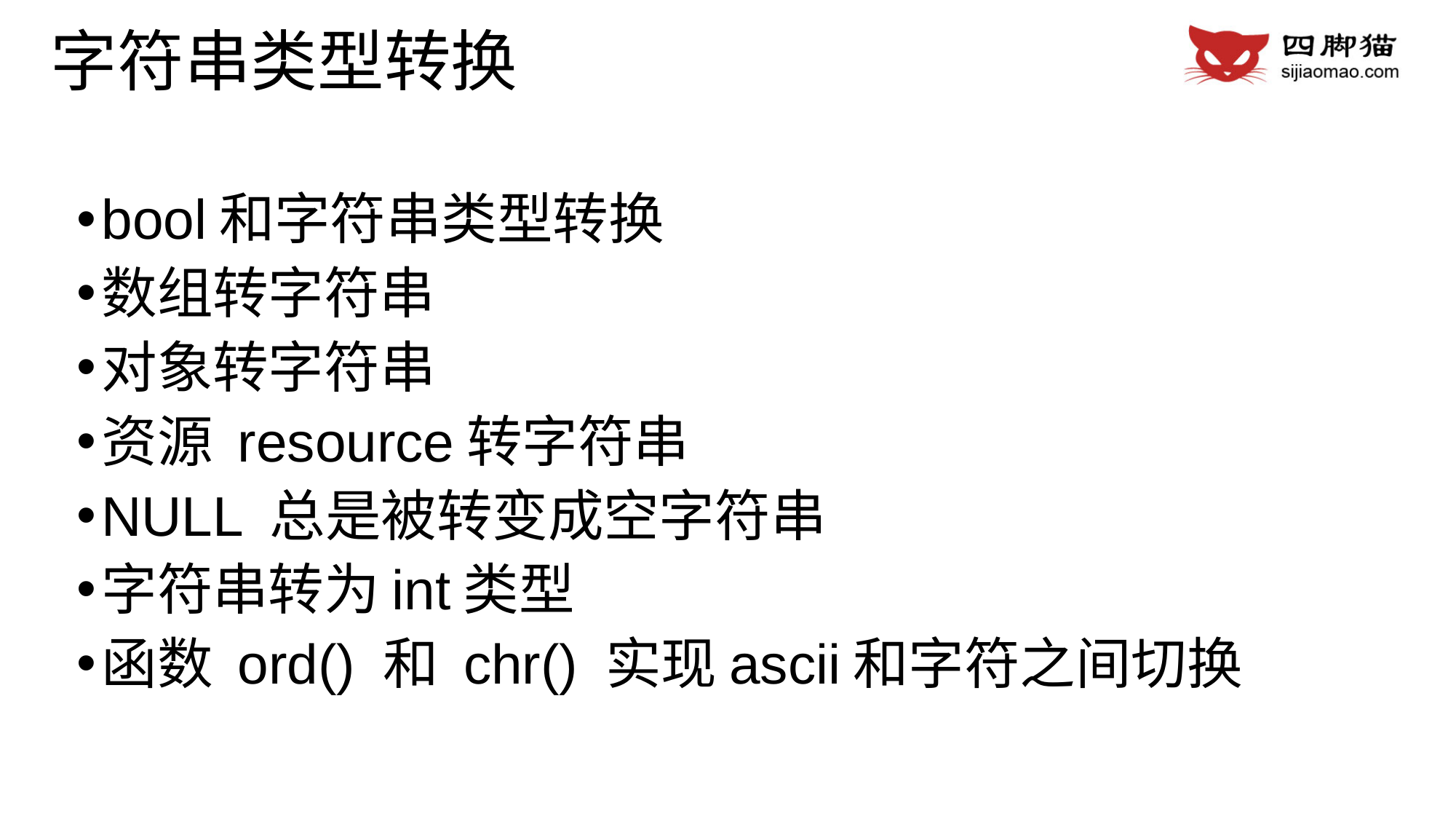

字符串类型转换
bool和字符串类型转换
数组转字符串
对象转字符串
资源 resource转字符串
NULL 总是被转变成空字符串
字符串转为int类型
函数 ord() 和 chr() 实现ascii和字符之间切换